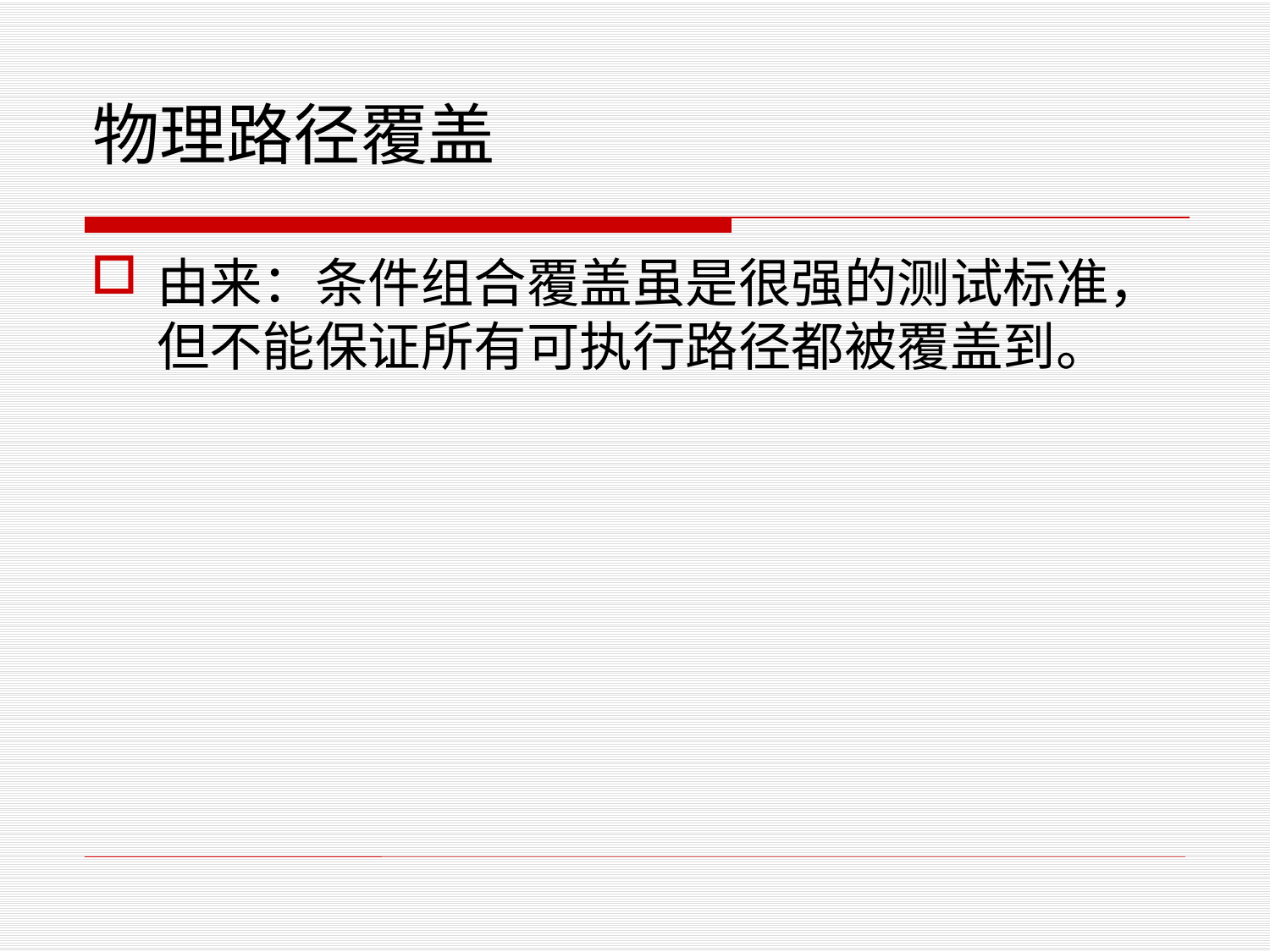

# 物理路径覆盖
由来：条件组合覆盖虽是很强的测试标准，但不能保证所有可执行路径都被覆盖到。